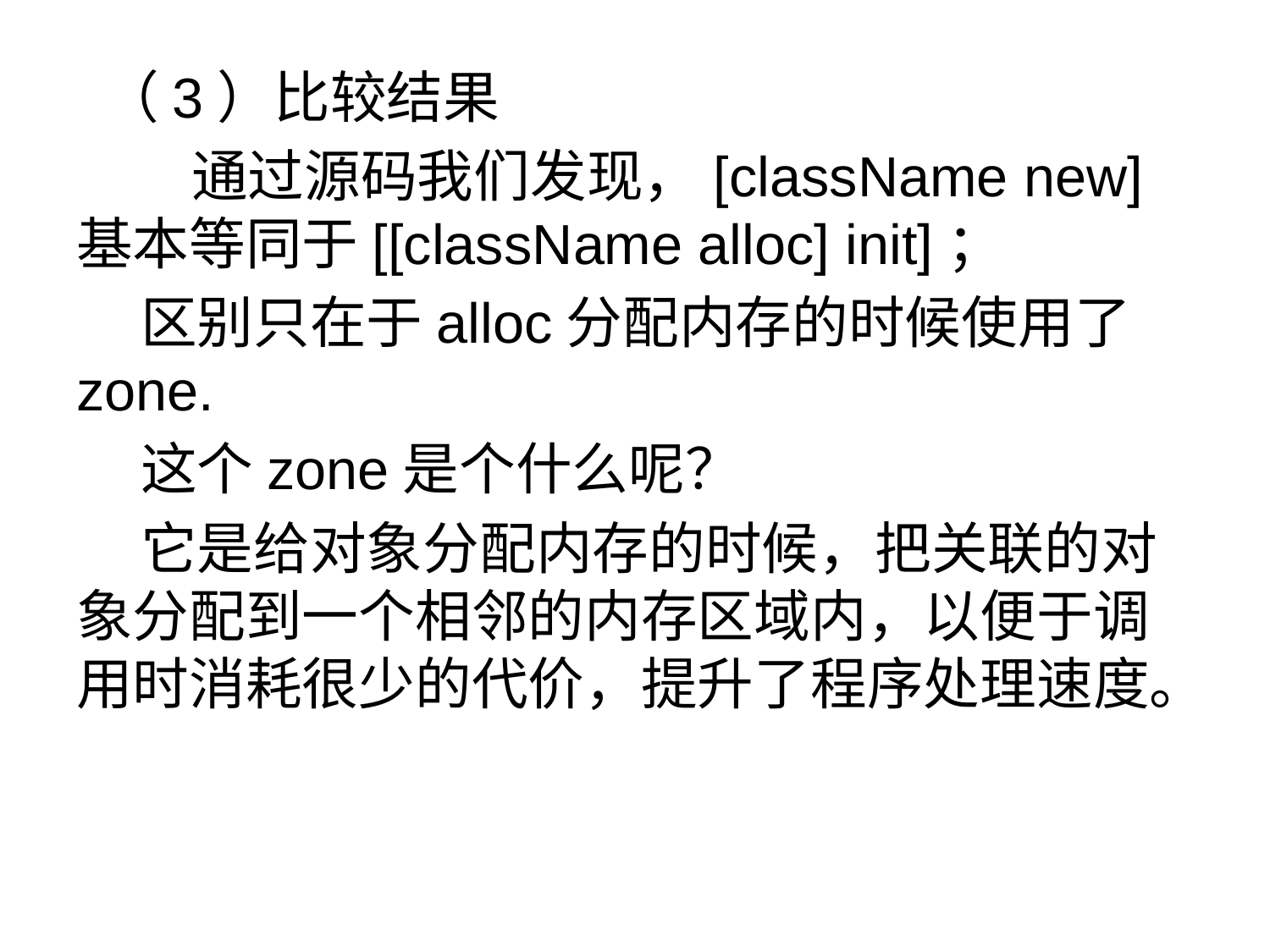

（3）比较结果
        通过源码我们发现，[className new]基本等同于[[className alloc] init]；
    区别只在于alloc分配内存的时候使用了zone.
    这个zone是个什么呢？
    它是给对象分配内存的时候，把关联的对象分配到一个相邻的内存区域内，以便于调用时消耗很少的代价，提升了程序处理速度。